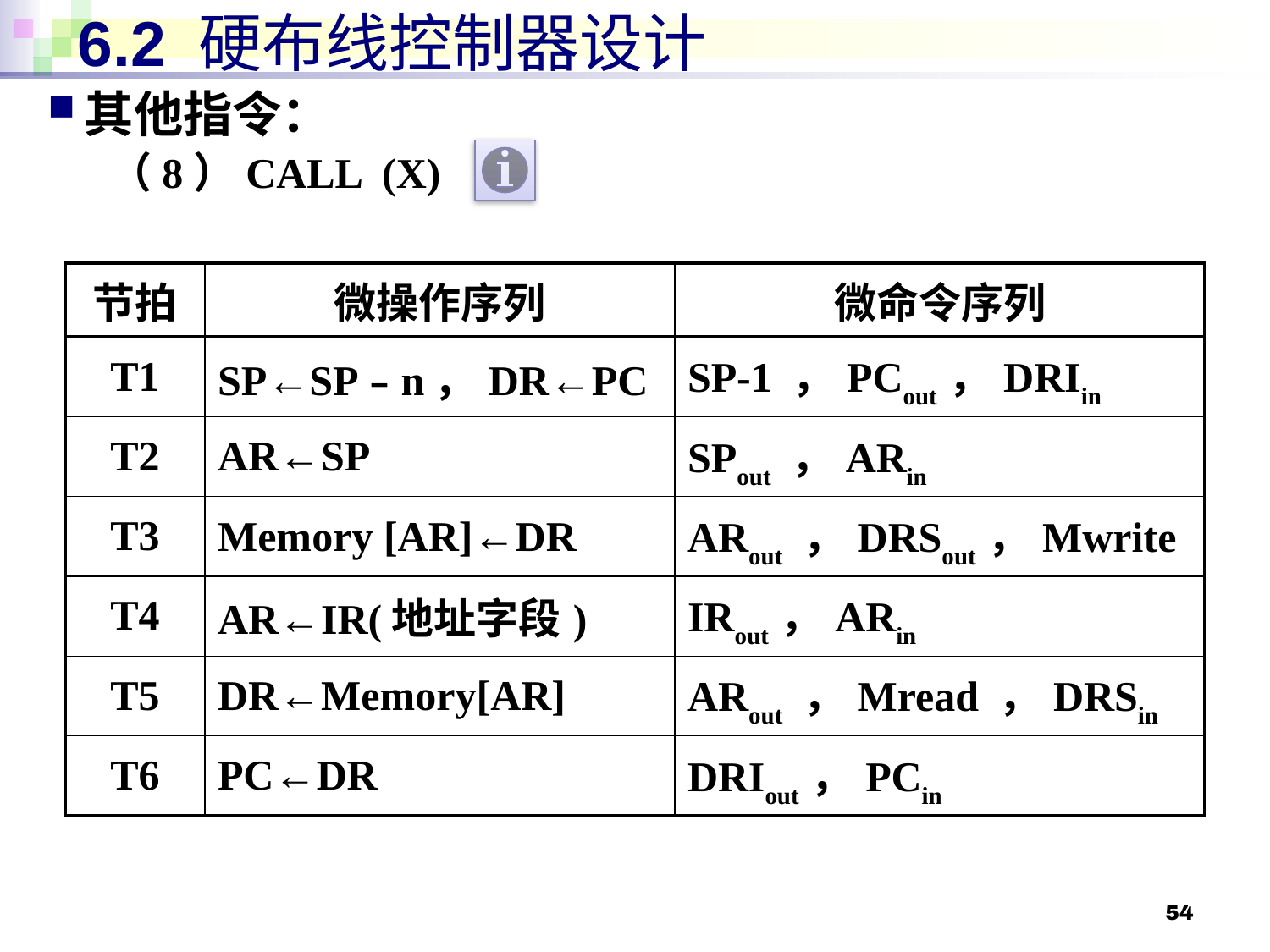

# 6.2 硬布线控制器设计
其他指令：
（8）CALL  (X)

| 节拍 | 微操作序列 | 微命令序列 |
| --- | --- | --- |
| T1 | SP←SP﹣n，DR←PC | SP-1 ，PCout ，DRIin |
| T2 | AR←SP | SPout ，ARin |
| T3 | Memory [AR]←DR | ARout ，DRSout ，Mwrite |
| T4 | AR←IR(地址字段) | IRout ，ARin |
| T5 | DR←Memory[AR] | ARout ，Mread ，DRSin |
| T6 | PC←DR | DRIout ，PCin |
54